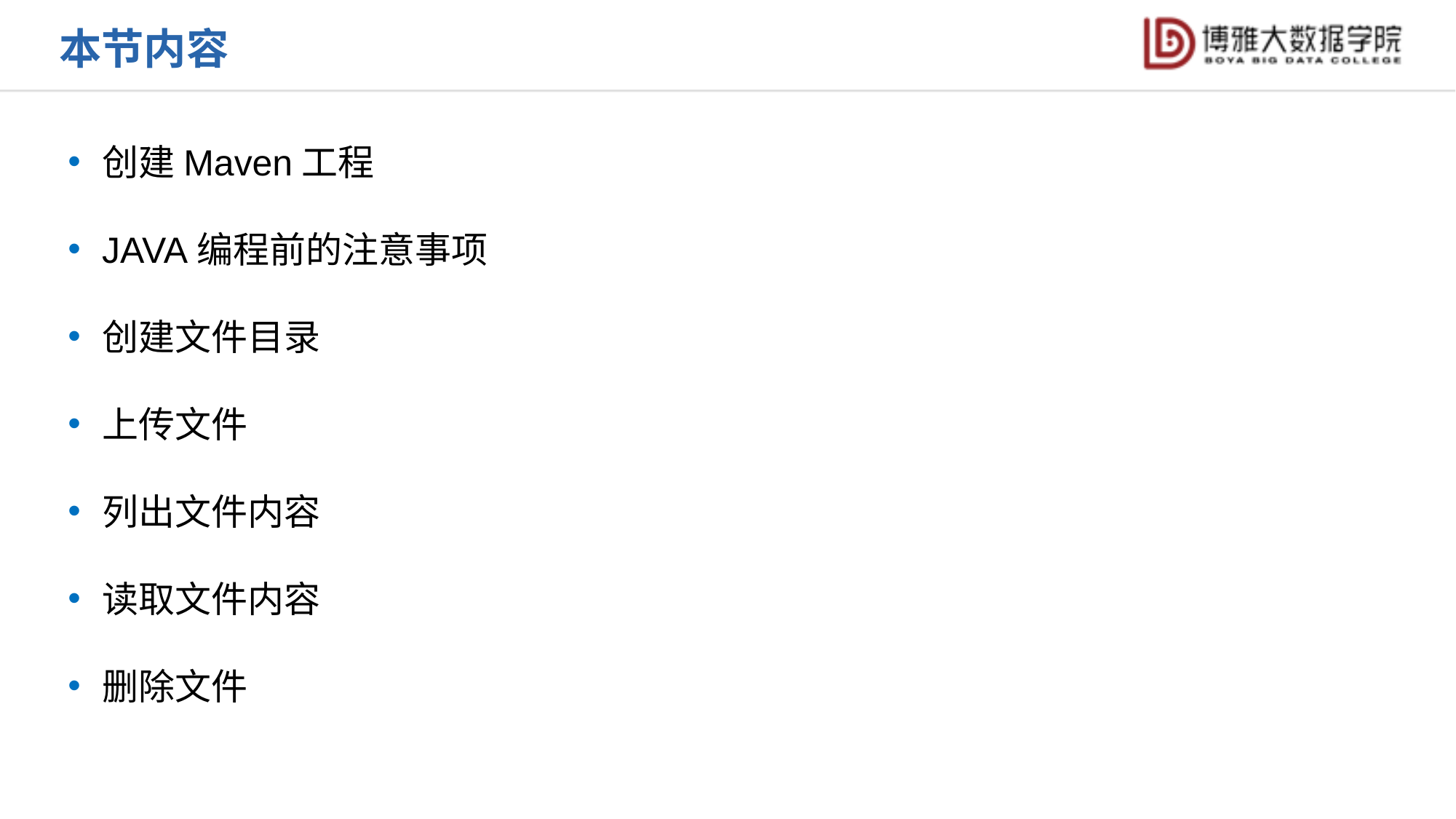

本节内容
创建Maven工程

JAVA编程前的注意事项

创建文件目录

上传文件

列出文件内容

读取文件内容

删除文件